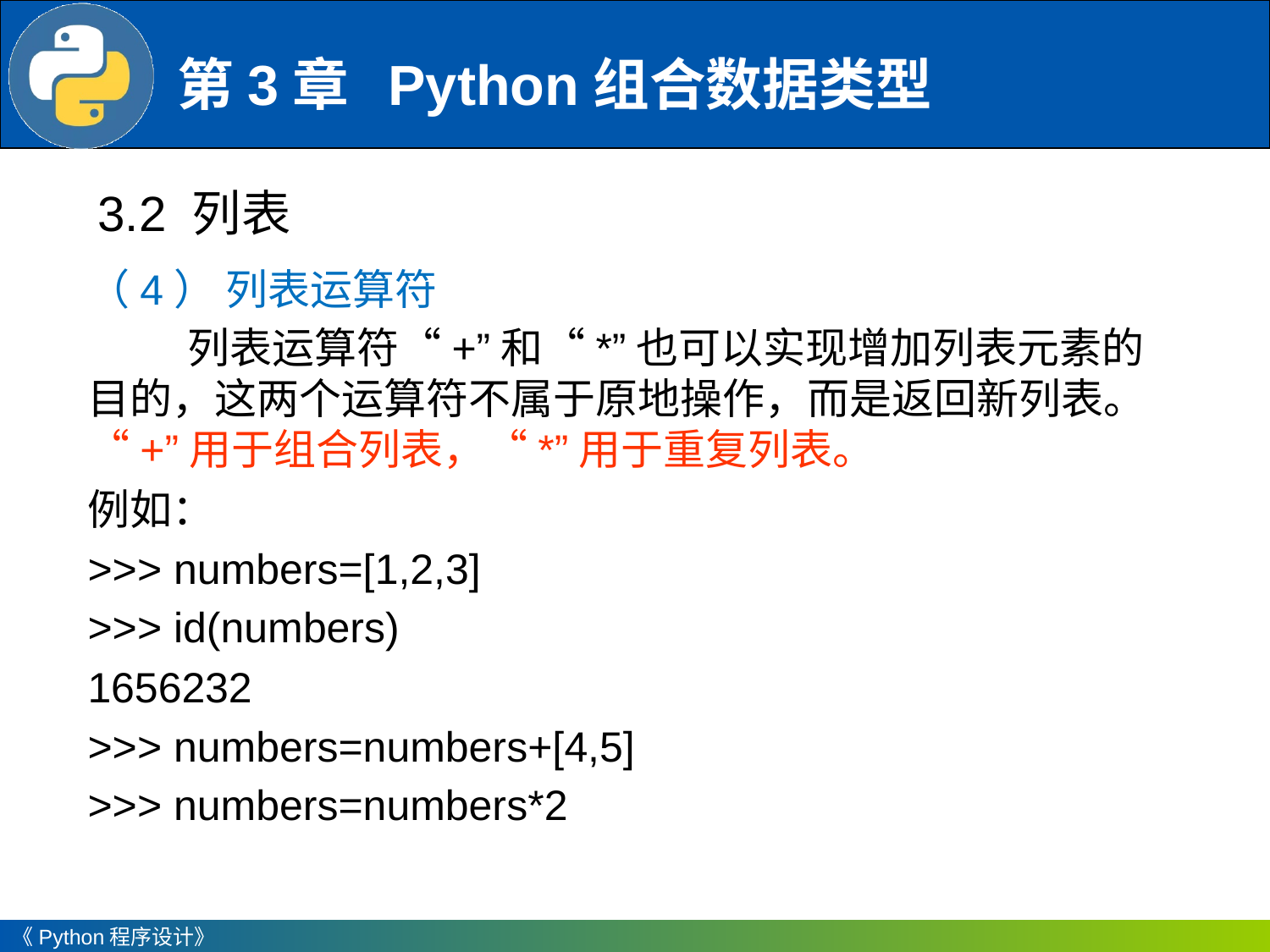

3.2 列表
（4） 列表运算符
列表运算符“+”和“*”也可以实现增加列表元素的目的，这两个运算符不属于原地操作，而是返回新列表。“+”用于组合列表，“*”用于重复列表。
例如：
>>> numbers=[1,2,3]
>>> id(numbers)
1656232
>>> numbers=numbers+[4,5]
>>> numbers=numbers*2